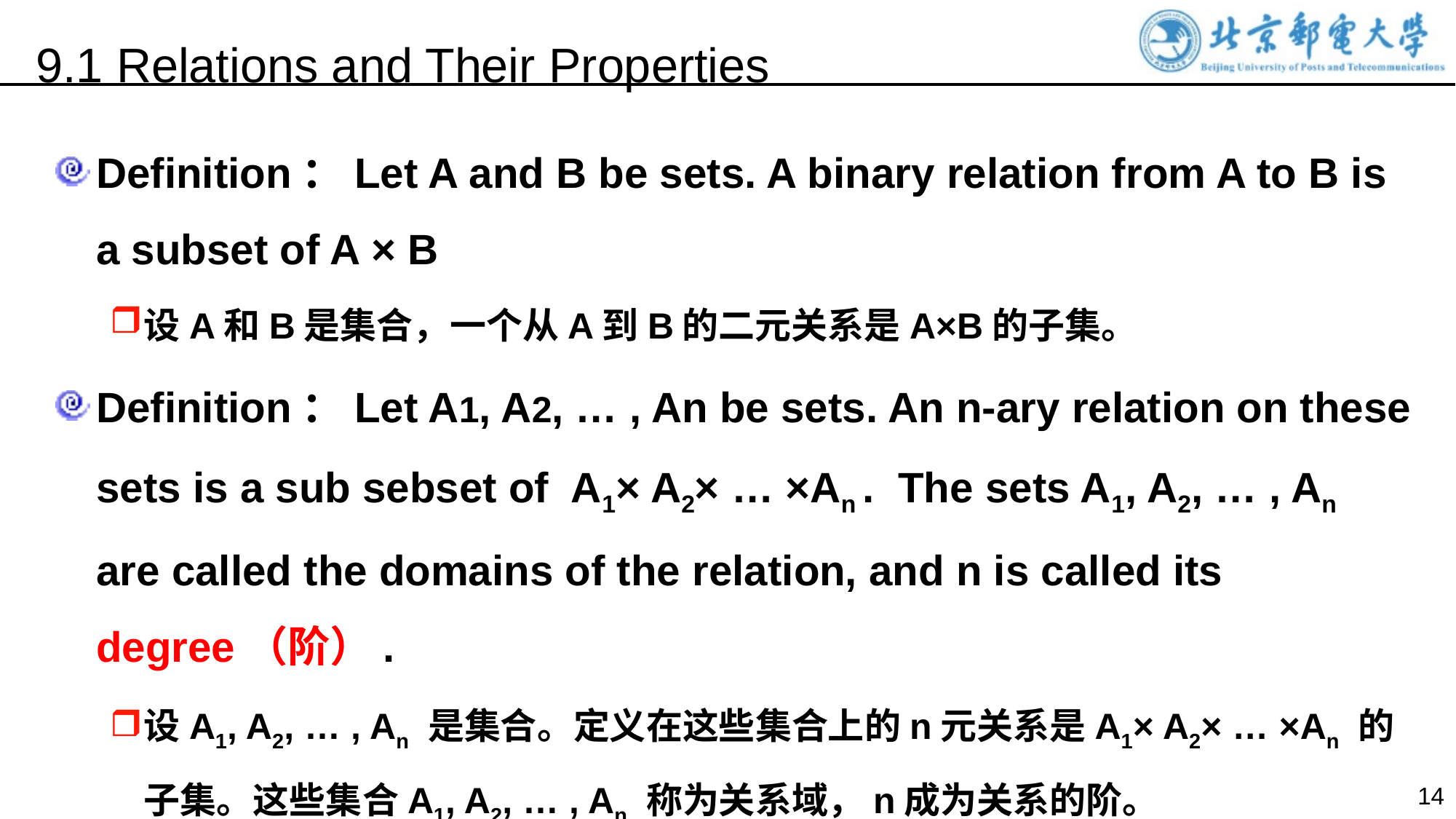

9.1 Relations and Their Properties
Definition：Let A and B be sets. A binary relation from A to B is a subset of A × B
设A和B是集合，一个从A到B的二元关系是A×B的子集。
Definition：Let A1, A2, … , An be sets. An n-ary relation on these sets is a sub sebset of  A1× A2× … ×An .  The sets A1, A2, … , An  are called the domains of the relation, and n is called its degree（阶）.
设A1, A2, … , An 是集合。定义在这些集合上的n元关系是A1× A2× … ×An 的子集。这些集合A1, A2, … , An 称为关系域，n成为关系的阶。